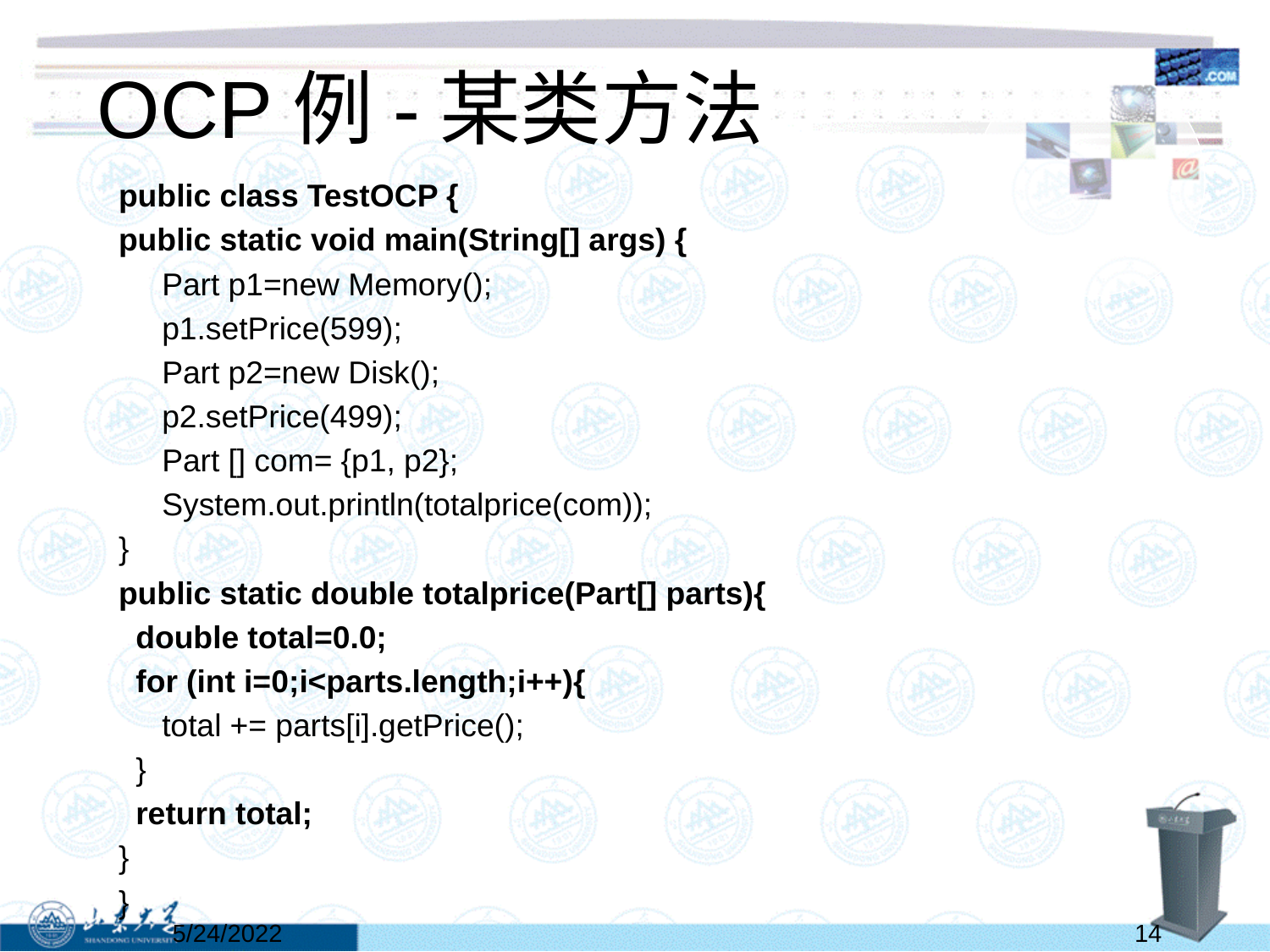

# OCP例-某类方法
public class TestOCP {
public static void main(String[] args) {
     Part p1=new Memory();
     p1.setPrice(599);
     Part p2=new Disk();
     p2.setPrice(499);
     Part [] com= {p1, p2};
     System.out.println(totalprice(com));
}
public static double totalprice(Part[] parts){
  double total=0.0;
  for (int i=0;i<parts.length;i++){
     total += parts[i].getPrice();
  }
  return total;
}
}
5/24/2022
14